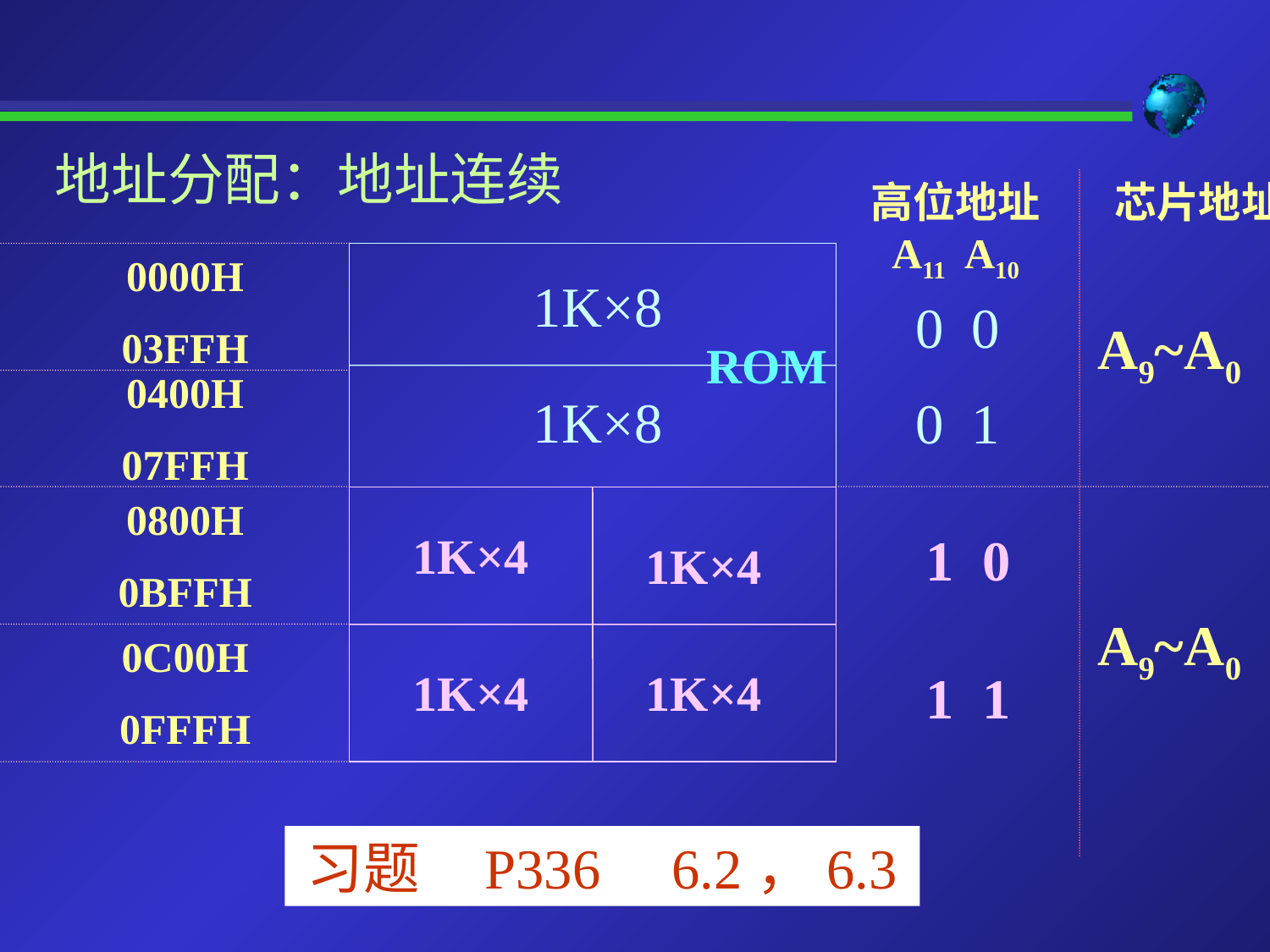

地址分配：地址连续
高位地址
A11  A10

芯片地址

0000H
03FFH

1K×8
ROM
0400H
07FFH

1K×8

0800H
0BFFH
1K×4
1K×4

0C00H
0FFFH
1K×4
1K×4

0  0
0  1
A9~A0

1  0
1  1
A9~A0
习题    P336     6.2，6.3
46